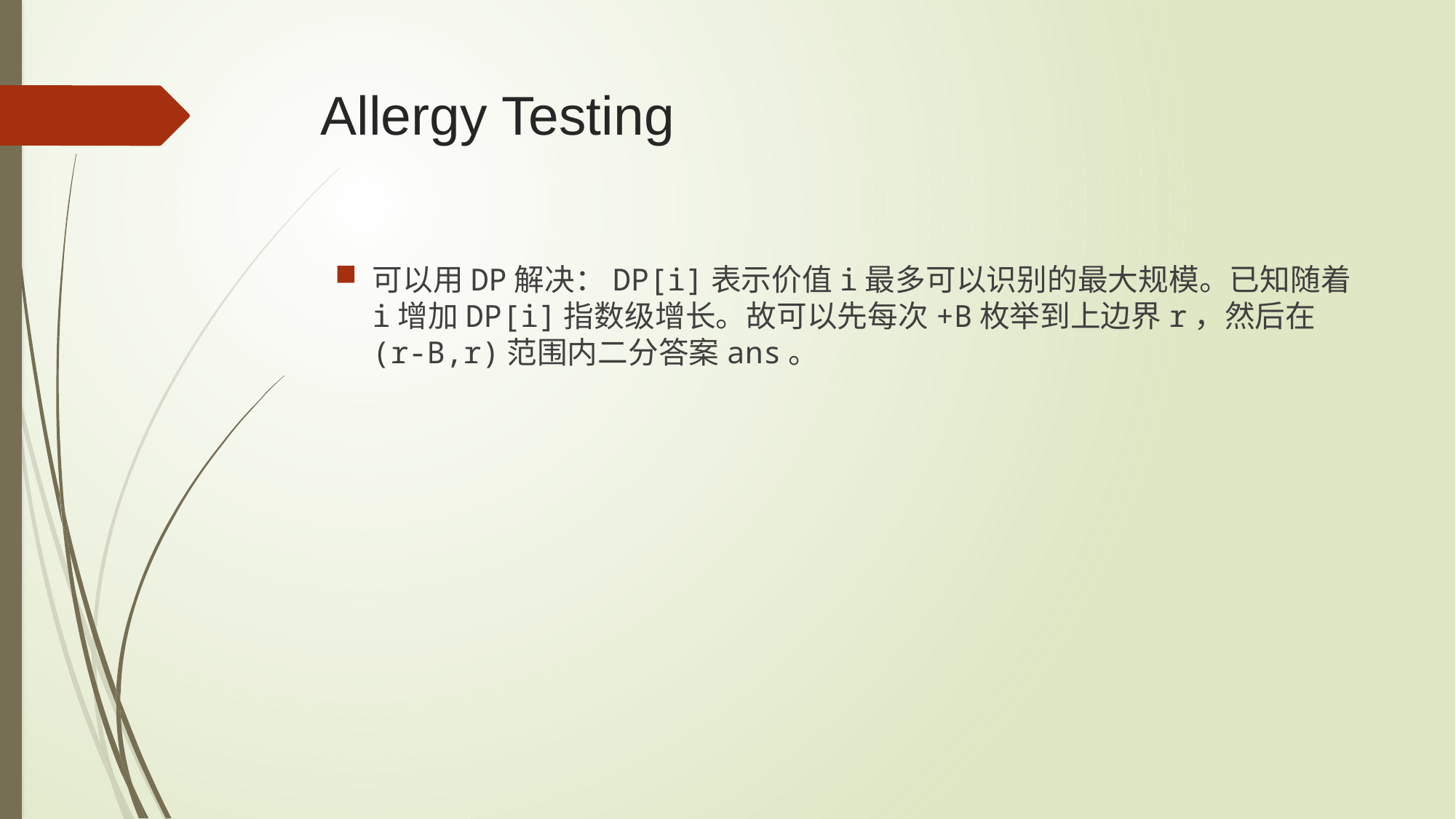

# Allergy Testing
可以用DP解决：DP[i]表示价值i最多可以识别的最大规模。已知随着i增加DP[i]指数级增长。故可以先每次+B枚举到上边界r，然后在(r-B,r)范围内二分答案ans。